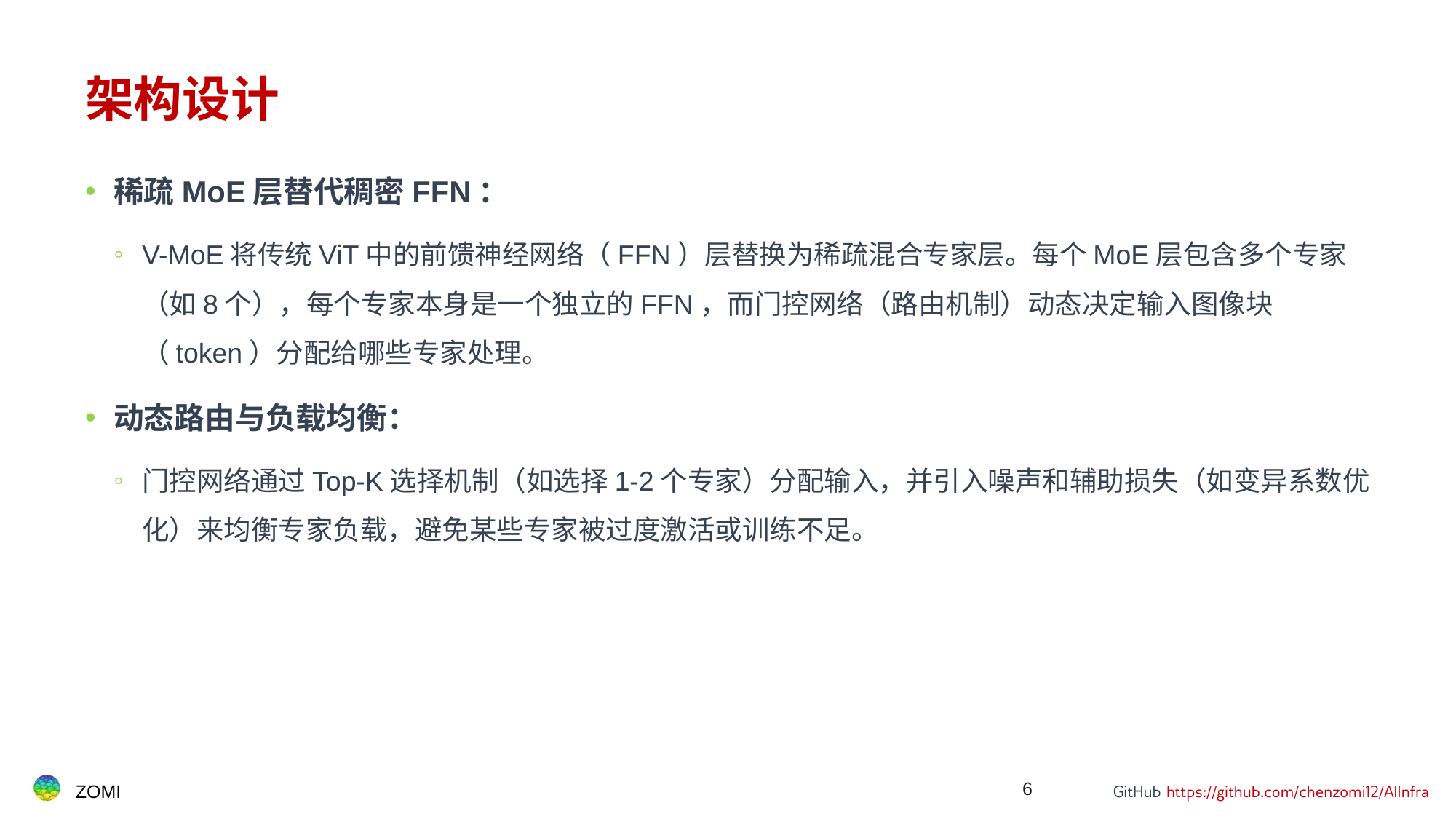

# 架构设计
稀疏MoE层替代稠密FFN：
V-MoE将传统ViT中的前馈神经网络（FFN）层替换为稀疏混合专家层。每个MoE层包含多个专家（如8个），每个专家本身是一个独立的FFN，而门控网络（路由机制）动态决定输入图像块（token）分配给哪些专家处理。
动态路由与负载均衡：
门控网络通过Top-K选择机制（如选择1-2个专家）分配输入，并引入噪声和辅助损失（如变异系数优化）来均衡专家负载，避免某些专家被过度激活或训练不足。